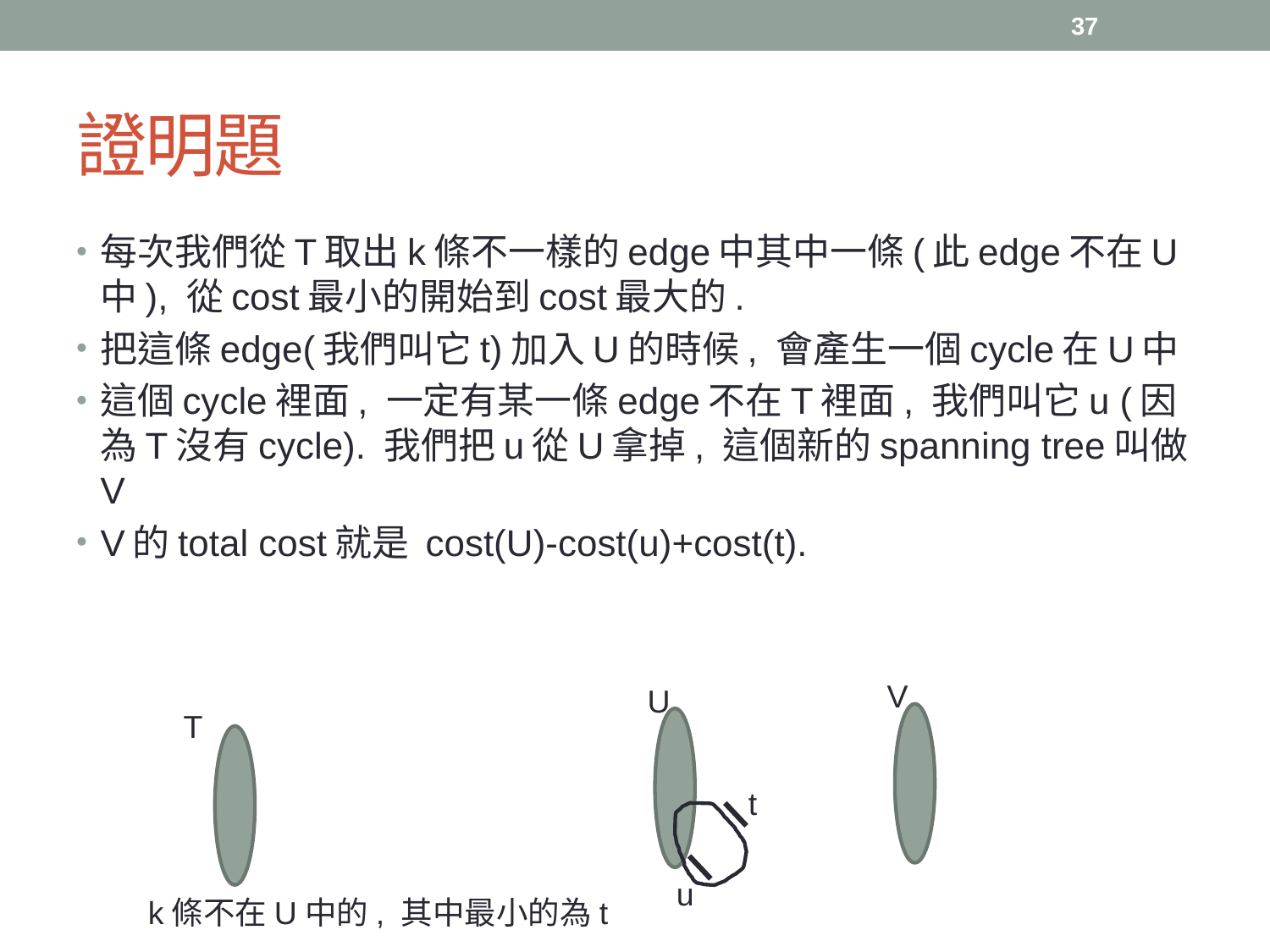

37
# 證明題
每次我們從T取出k條不一樣的edge中其中一條(此edge不在U中), 從cost最小的開始到cost最大的.
把這條edge(我們叫它t)加入U的時候, 會產生一個cycle在U中
這個cycle裡面, 一定有某一條edge不在T裡面, 我們叫它u (因為T沒有cycle). 我們把u從U拿掉, 這個新的spanning tree叫做V
V的total cost就是 cost(U)-cost(u)+cost(t).

V
U
T

t

u
k條不在U中的, 其中最小的為t